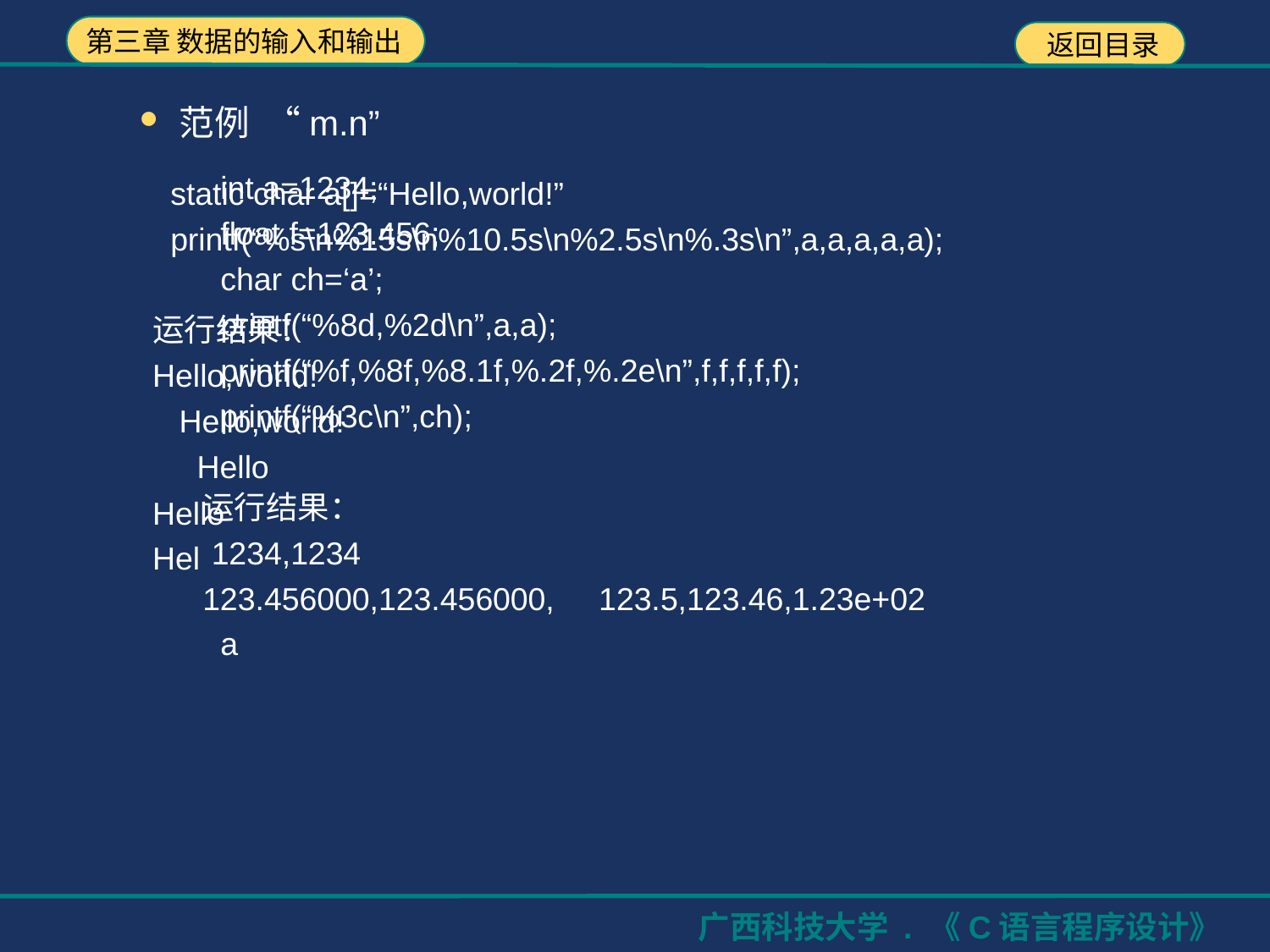

范例  “m.n”
  static char a[]=“Hello,world!”
  printf(“%s\n%15s\n%10.5s\n%2.5s\n%.3s\n”,a,a,a,a,a);

运行结果：
Hello,world!
   Hello,world!
     Hello
Hello
Hel
  int a=1234;
  float f=123.456;
  char ch=‘a’;
  printf(“%8d,%2d\n”,a,a);
  printf(“%f,%8f,%8.1f,%.2f,%.2e\n”,f,f,f,f,f);
  printf(“%3c\n”,ch);

运行结果：
 1234,1234
123.456000,123.456000,     123.5,123.46,1.23e+02
  a